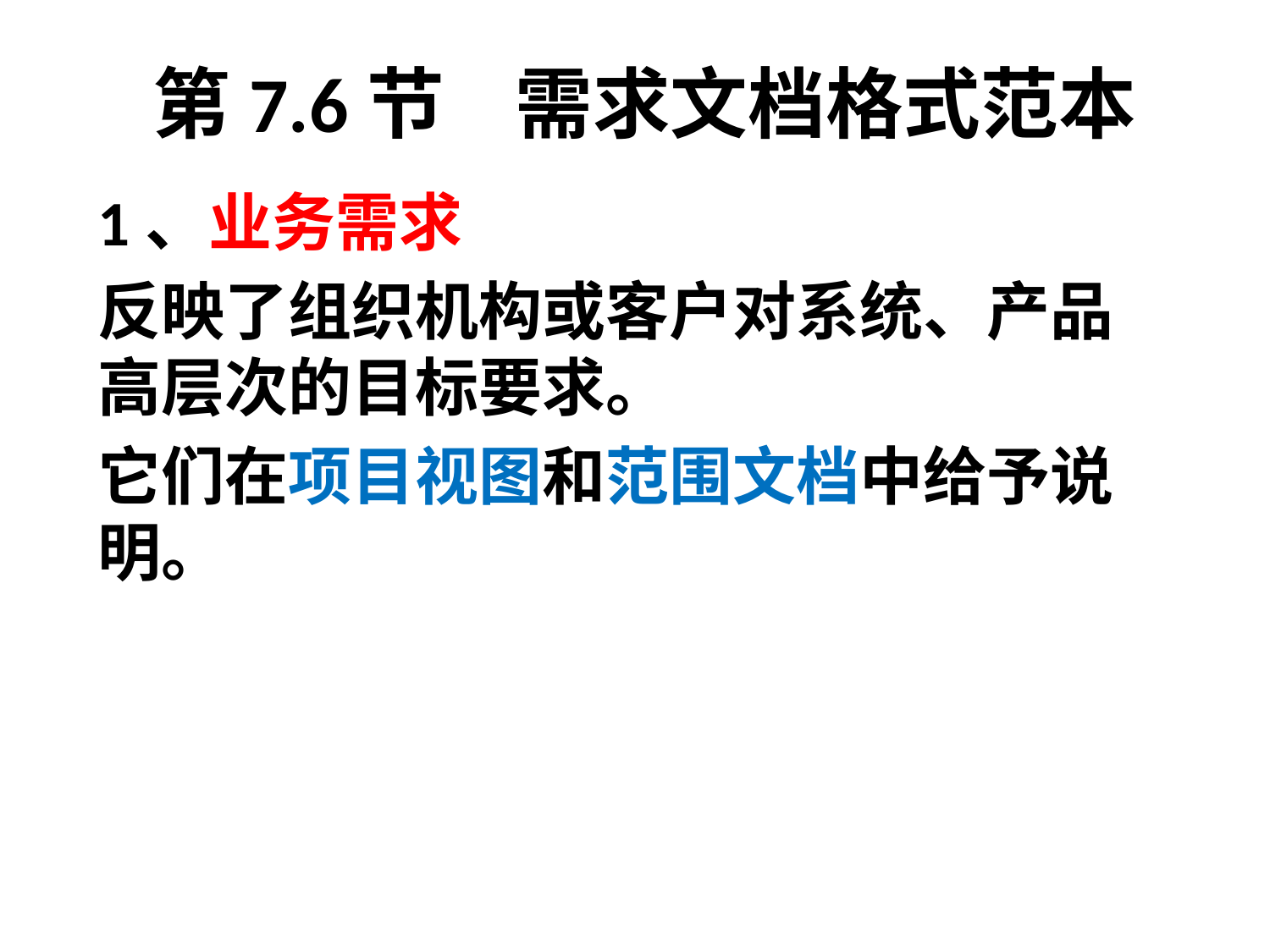

# 第7.6节    需求文档格式范本
1、业务需求
反映了组织机构或客户对系统、产品高层次的目标要求。
它们在项目视图和范围文档中给予说明。